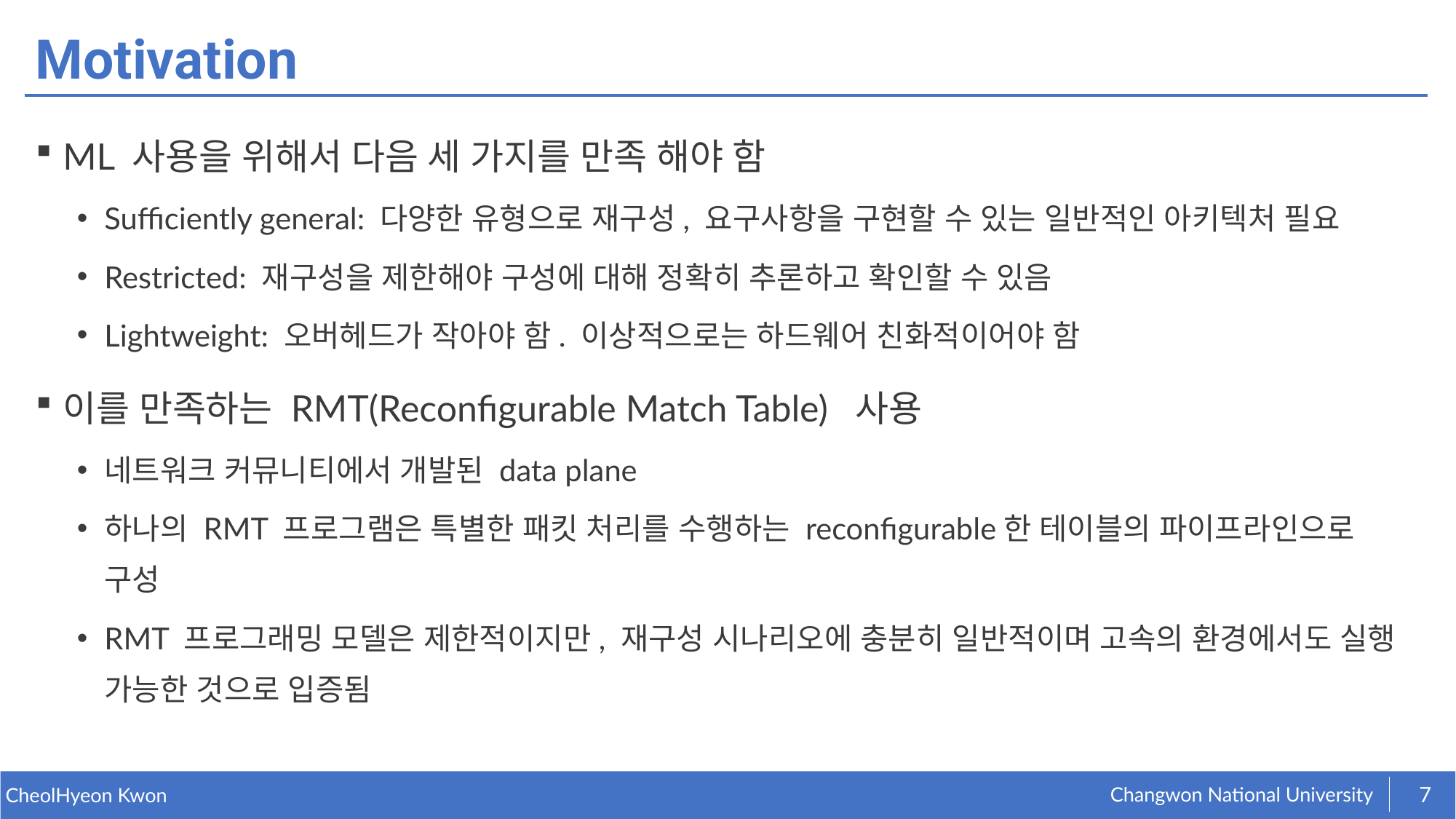

# Motivation
ML 사용을 위해서 다음 세 가지를 만족 해야 함
Sufficiently general: 다양한 유형으로 재구성, 요구사항을 구현할 수 있는 일반적인 아키텍처 필요
Restricted: 재구성을 제한해야 구성에 대해 정확히 추론하고 확인할 수 있음
Lightweight: 오버헤드가 작아야 함. 이상적으로는 하드웨어 친화적이어야 함
이를 만족하는 RMT(Reconfigurable Match Table)  사용
네트워크 커뮤니티에서 개발된 data plane
하나의 RMT 프로그램은 특별한 패킷 처리를 수행하는 reconfigurable한 테이블의 파이프라인으로 구성
RMT 프로그래밍 모델은 제한적이지만, 재구성 시나리오에 충분히 일반적이며 고속의 환경에서도 실행 가능한 것으로 입증됨
7